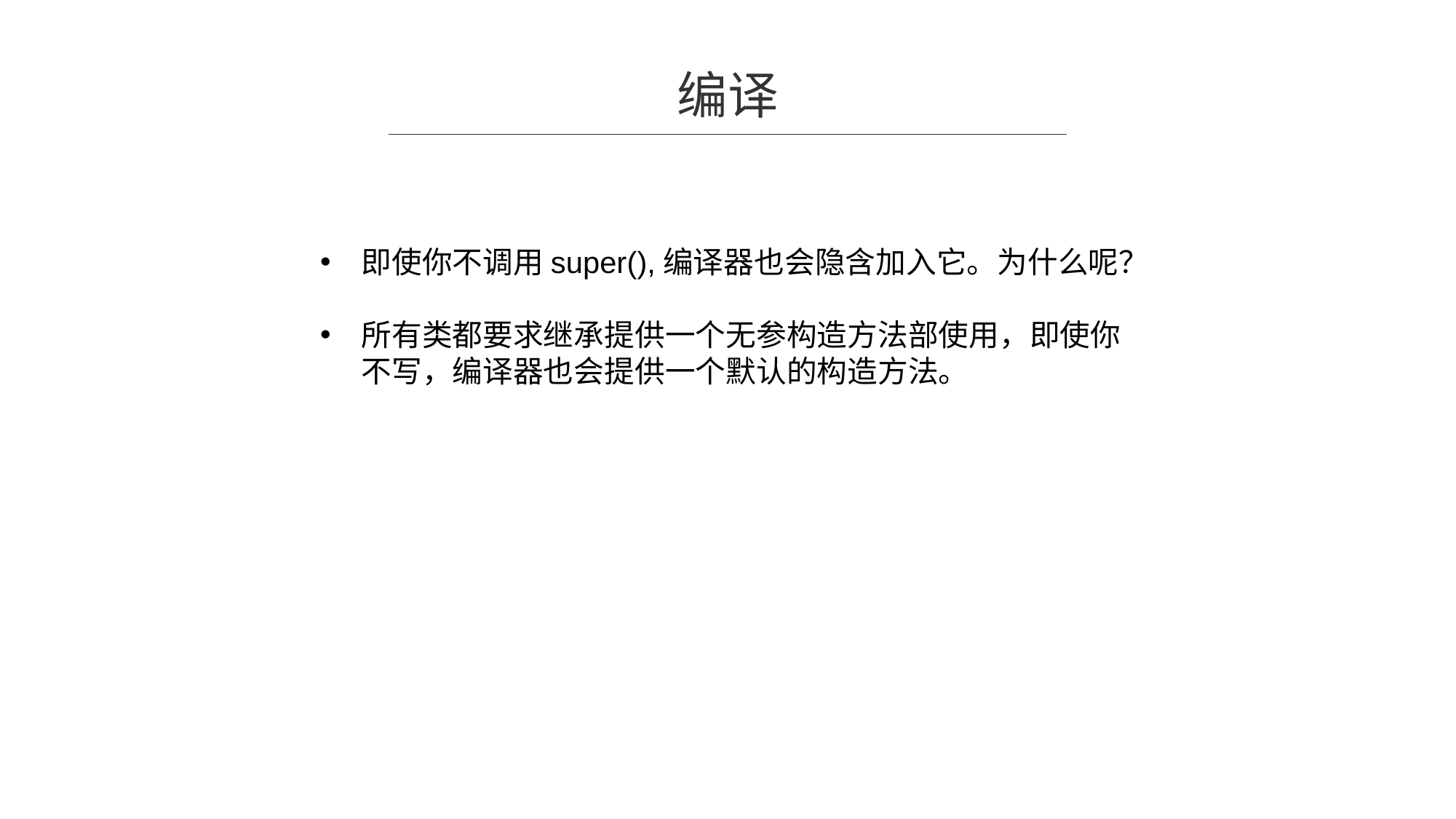

编译

即使你不调用super(),编译器也会隐含加入它。为什么呢？

所有类都要求继承提供一个无参构造方法部使用，即使你不写，编译器也会提供一个默认的构造方法。